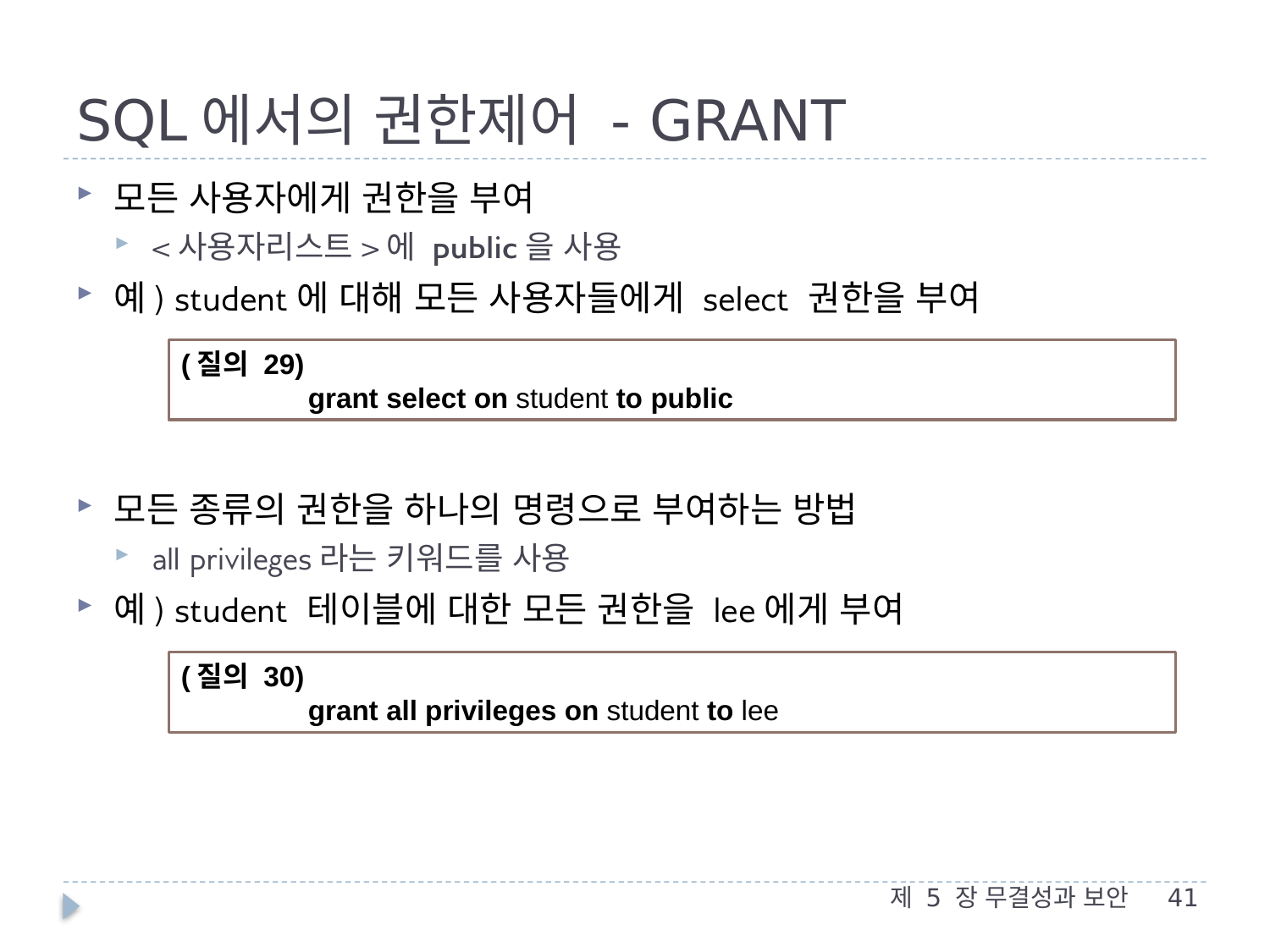

# SQL에서의 권한제어 - GRANT
모든 사용자에게 권한을 부여
<사용자리스트>에 public을 사용
예) student에 대해 모든 사용자들에게 select 권한을 부여

모든 종류의 권한을 하나의 명령으로 부여하는 방법
all privileges라는 키워드를 사용
예) student 테이블에 대한 모든 권한을 lee에게 부여

(질의 29)
	grant select on student to public
(질의 30)
	grant all privileges on student to lee
제 5 장 무결성과 보안
41